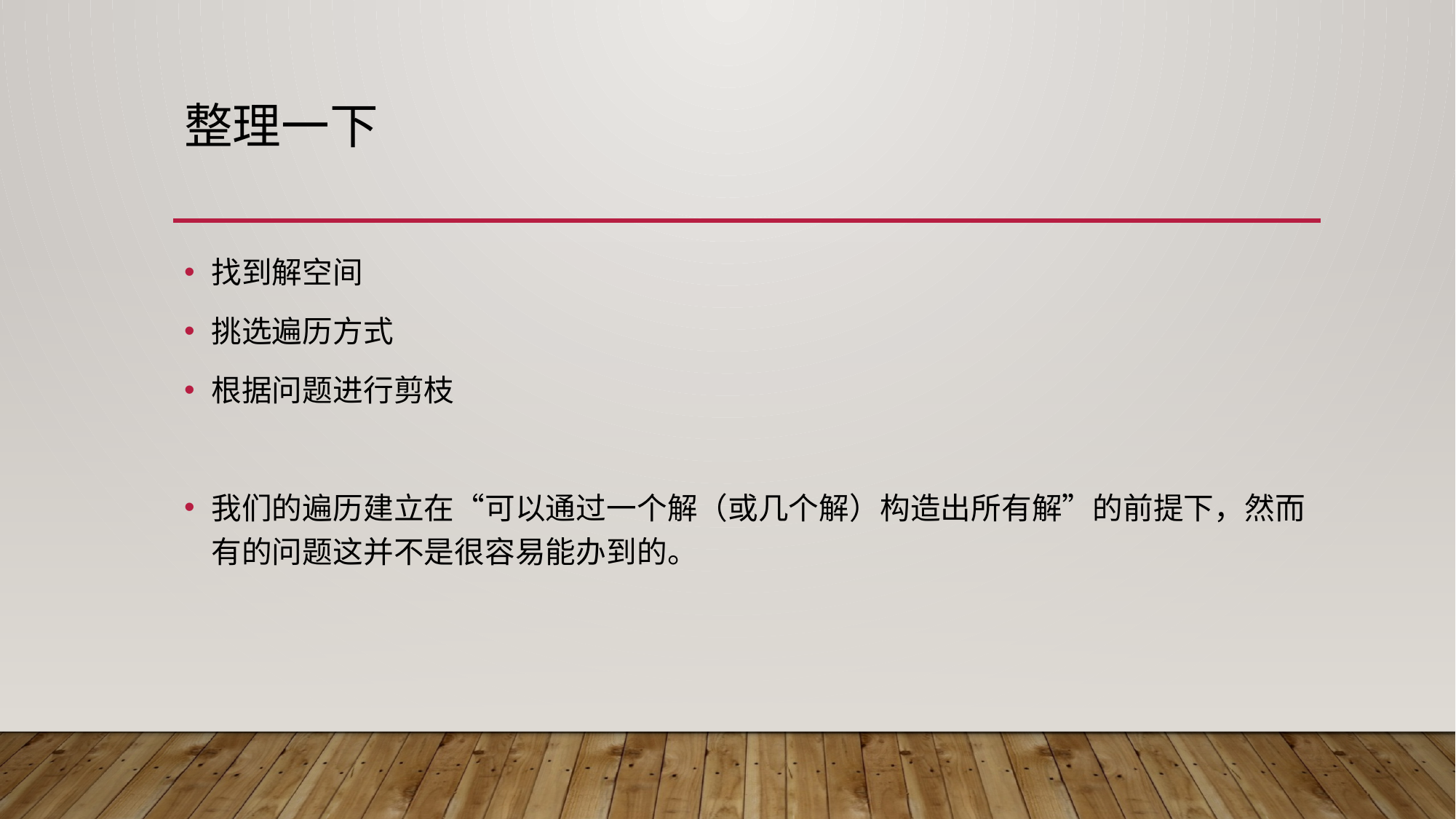

# 整理一下
找到解空间
挑选遍历方式
根据问题进行剪枝

我们的遍历建立在“可以通过一个解（或几个解）构造出所有解”的前提下，然而有的问题这并不是很容易能办到的。